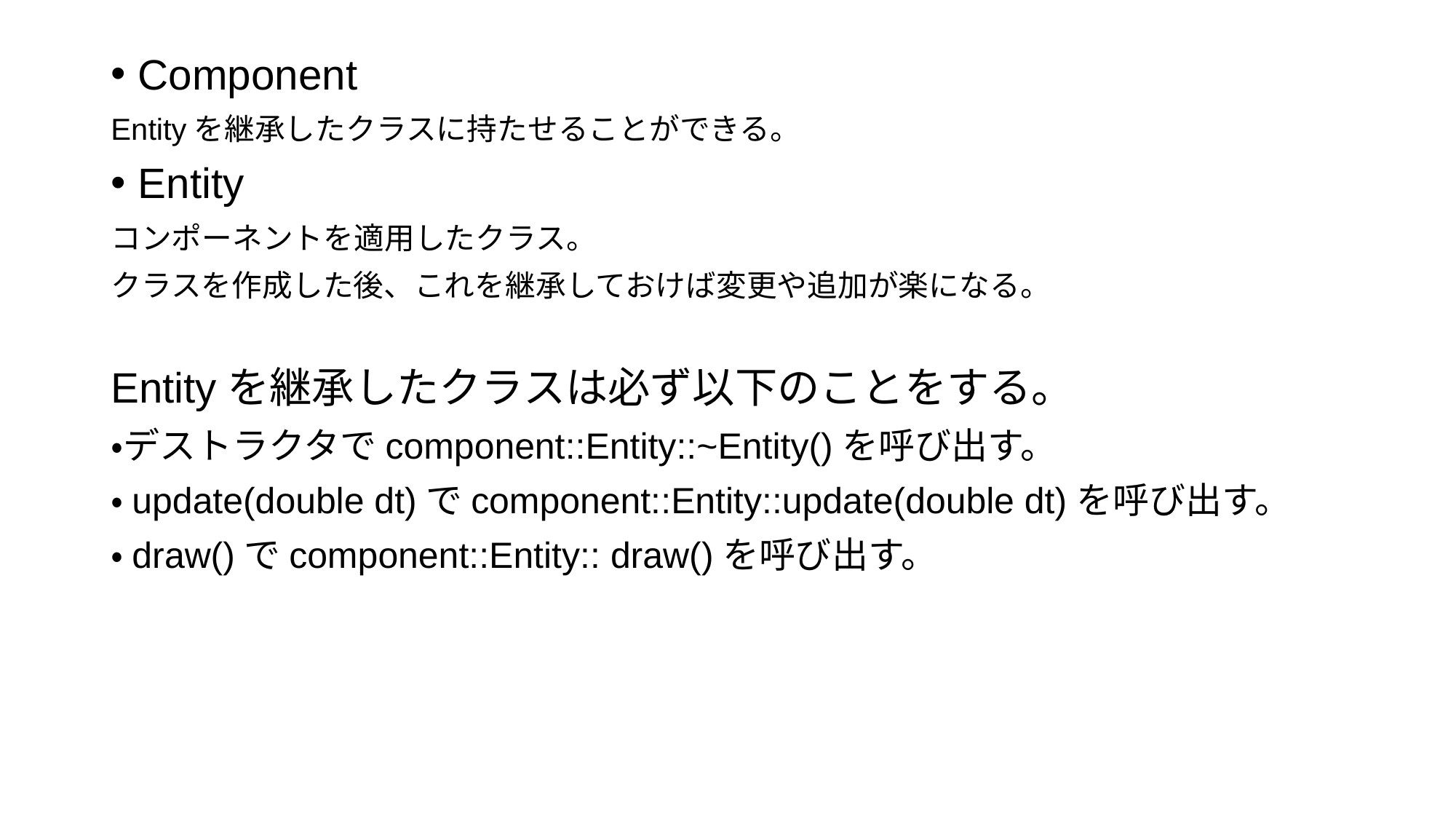

Component
Entityを継承したクラスに持たせることができる。
Entity
コンポーネントを適用したクラス。
クラスを作成した後、これを継承しておけば変更や追加が楽になる。

Entityを継承したクラスは必ず以下のことをする。
・デストラクタでcomponent::Entity::~Entity()を呼び出す。
・update(double dt)でcomponent::Entity::update(double dt)を呼び出す。
・draw()でcomponent::Entity:: draw()を呼び出す。